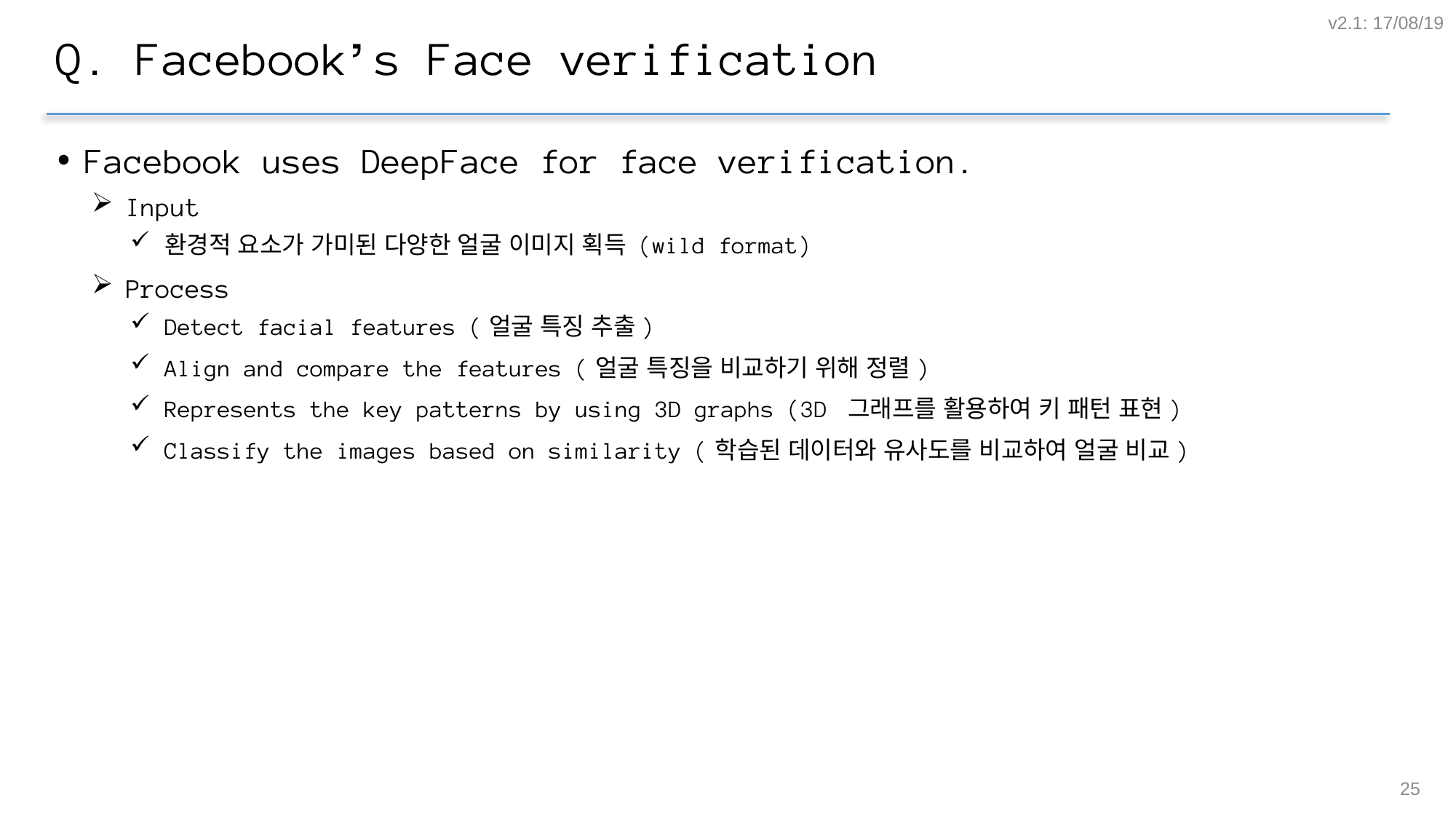

v2.1: 17/08/19
# Q. Facebook’s Face verification
Facebook uses DeepFace for face verification.
Input
환경적 요소가 가미된 다양한 얼굴 이미지 획득 (wild format)
Process
Detect facial features (얼굴 특징 추출)
Align and compare the features (얼굴 특징을 비교하기 위해 정렬)
Represents the key patterns by using 3D graphs (3D 그래프를 활용하여 키 패턴 표현)
Classify the images based on similarity (학습된 데이터와 유사도를 비교하여 얼굴 비교)
25